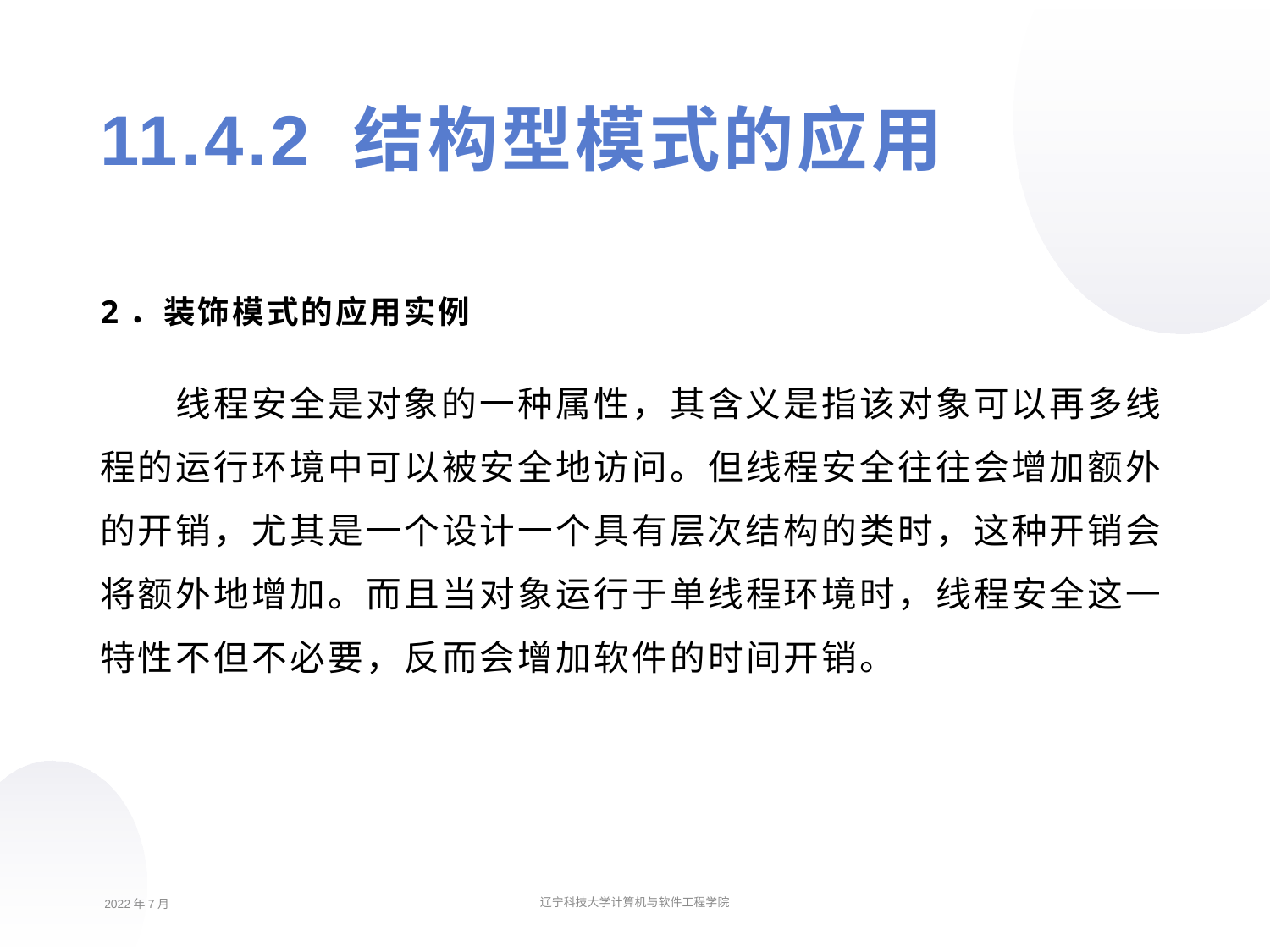

11.4.2 结构型模式的应用
2．装饰模式的应用实例
线程安全是对象的一种属性，其含义是指该对象可以再多线程的运行环境中可以被安全地访问。但线程安全往往会增加额外的开销，尤其是一个设计一个具有层次结构的类时，这种开销会将额外地增加。而且当对象运行于单线程环境时，线程安全这一特性不但不必要，反而会增加软件的时间开销。

2022年7月
辽宁科技大学计算机与软件工程学院
89